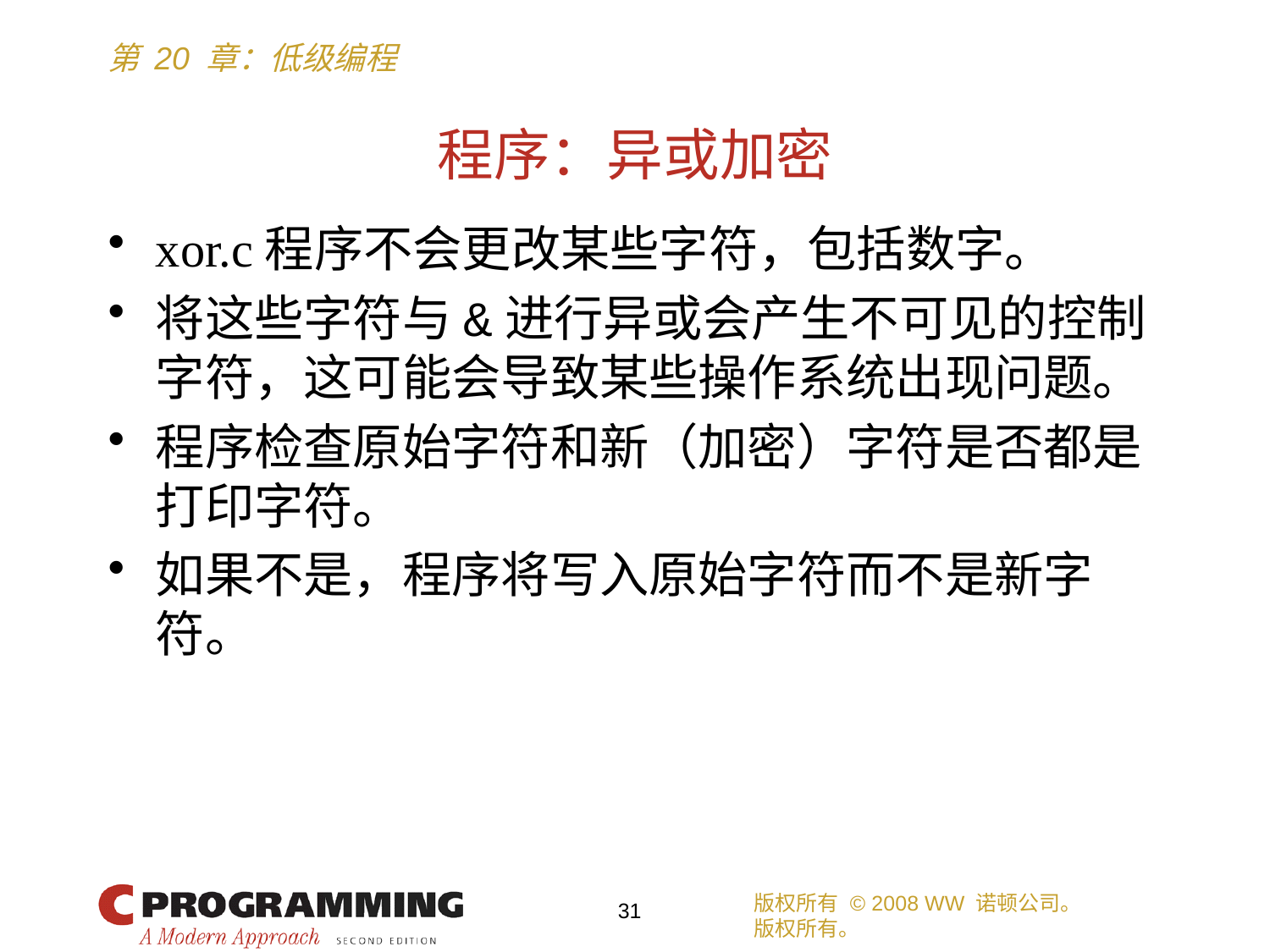

# 程序：异或加密
xor.c程序不会更改某些字符，包括数字。
将这些字符与&进行异或会产生不可见的控制字符，这可能会导致某些操作系统出现问题。
程序检查原始字符和新（加密）字符是否都是打印字符。
如果不是，程序将写入原始字符而不是新字符。

版权所有 © 2008 WW 诺顿公司。
版权所有。
31